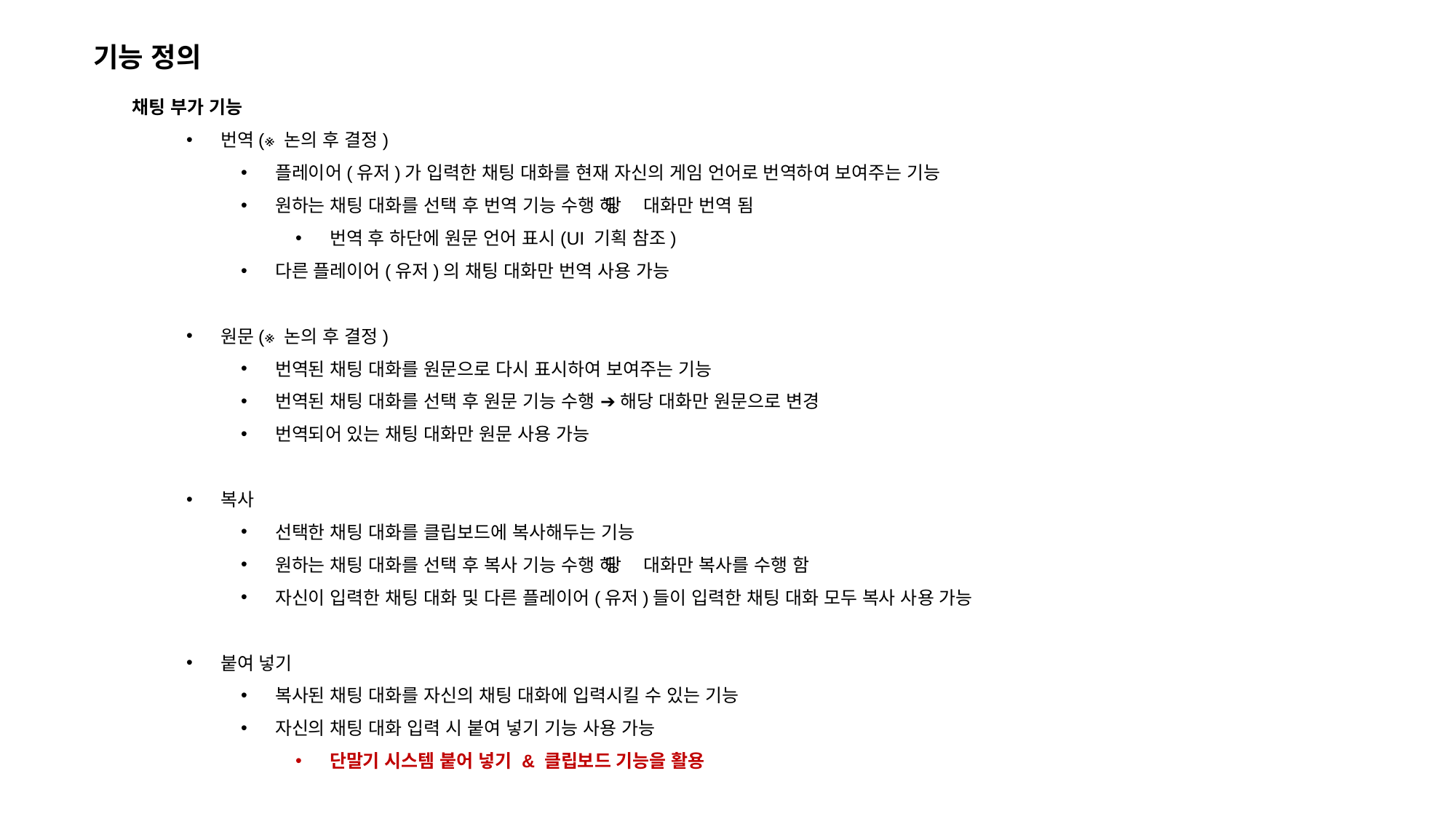

기능 정의
채팅 부가 기능
번역(※ 논의 후 결정)
플레이어(유저)가 입력한 채팅 대화를 현재 자신의 게임 언어로 번역하여 보여주는 기능
원하는 채팅 대화를 선택 후 번역 기능 수행 ➔ 해당 대화만 번역 됨
번역 후 하단에 원문 언어 표시(UI 기획 참조)
다른 플레이어(유저)의 채팅 대화만 번역 사용 가능

원문(※ 논의 후 결정)
번역된 채팅 대화를 원문으로 다시 표시하여 보여주는 기능
번역된 채팅 대화를 선택 후 원문 기능 수행 ➔ 해당 대화만 원문으로 변경
번역되어 있는 채팅 대화만 원문 사용 가능

복사
선택한 채팅 대화를 클립보드에 복사해두는 기능
원하는 채팅 대화를 선택 후 복사 기능 수행 ➔ 해당 대화만 복사를 수행 함
자신이 입력한 채팅 대화 및 다른 플레이어(유저)들이 입력한 채팅 대화 모두 복사 사용 가능

붙여 넣기
복사된 채팅 대화를 자신의 채팅 대화에 입력시킬 수 있는 기능
자신의 채팅 대화 입력 시 붙여 넣기 기능 사용 가능
단말기 시스템 붙어 넣기 & 클립보드 기능을 활용